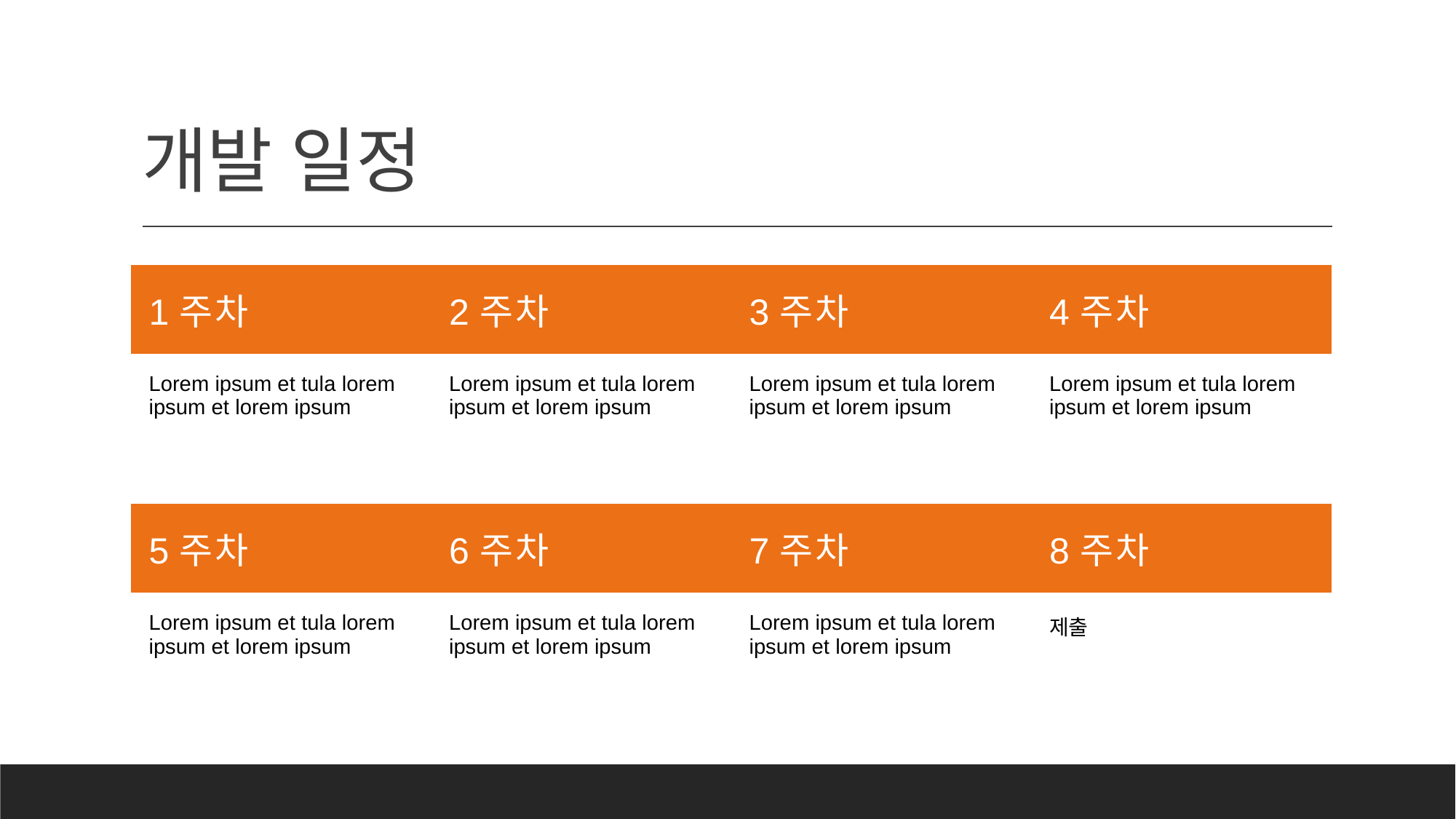

# 개발 일정
| 1주차 | 2주차 | 3주차 | 4주차 |
| --- | --- | --- | --- |
| Lorem ipsum et tula lorem ipsum et lorem ipsum | Lorem ipsum et tula lorem ipsum et lorem ipsum | Lorem ipsum et tula lorem ipsum et lorem ipsum | Lorem ipsum et tula lorem ipsum et lorem ipsum |
| 5주차 | 6주차 | 7주차 | 8주차 |
| --- | --- | --- | --- |
| Lorem ipsum et tula lorem ipsum et lorem ipsum | Lorem ipsum et tula lorem ipsum et lorem ipsum | Lorem ipsum et tula lorem ipsum et lorem ipsum | 제출 |